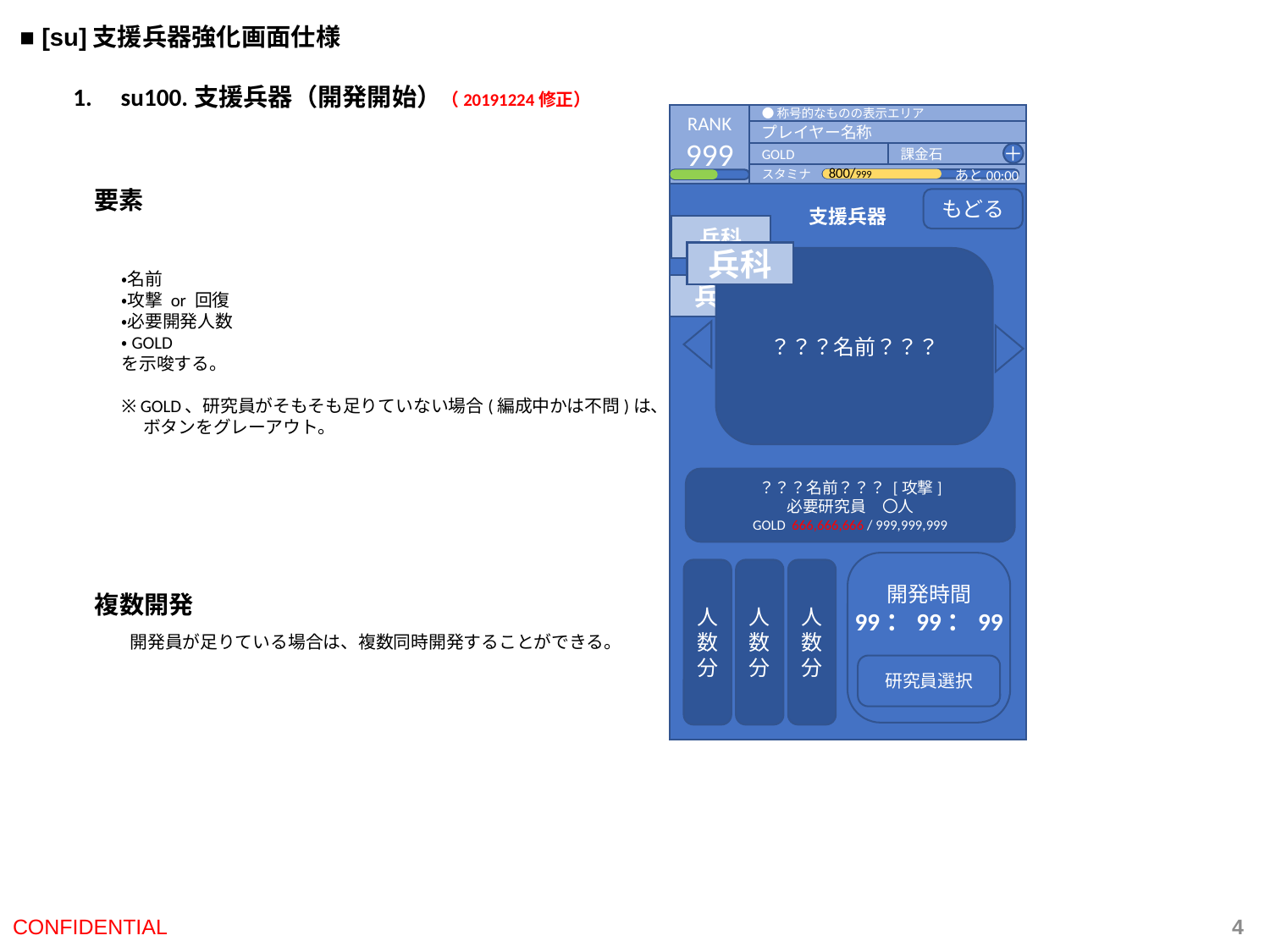

■ [su]支援兵器強化画面仕様
su100.支援兵器（開発開始）（20191224修正）
RANK
999
●称号的なものの表示エリア
プレイヤー名称
GOLD
課金石
＋
800/999
スタミナ
あと00:00

支援兵器
要素

・名前
・攻撃 or 回復
・必要開発人数
・GOLD
を示唆する。

※ GOLD、研究員がそもそも足りていない場合(編成中かは不問)は、
　 ボタンをグレーアウト。

もどる
兵科
兵科
？？？名前？？？
兵科

？？？名前？？？ [攻撃]
必要研究員　〇人
GOLD  666,666,666 / 999,999,999
開発時間
99：99：99

人
数
分
人
数
分
人
数
分
複数開発
開発員が足りている場合は、複数同時開発することができる。
研究員選択
CONFIDENTIAL
4